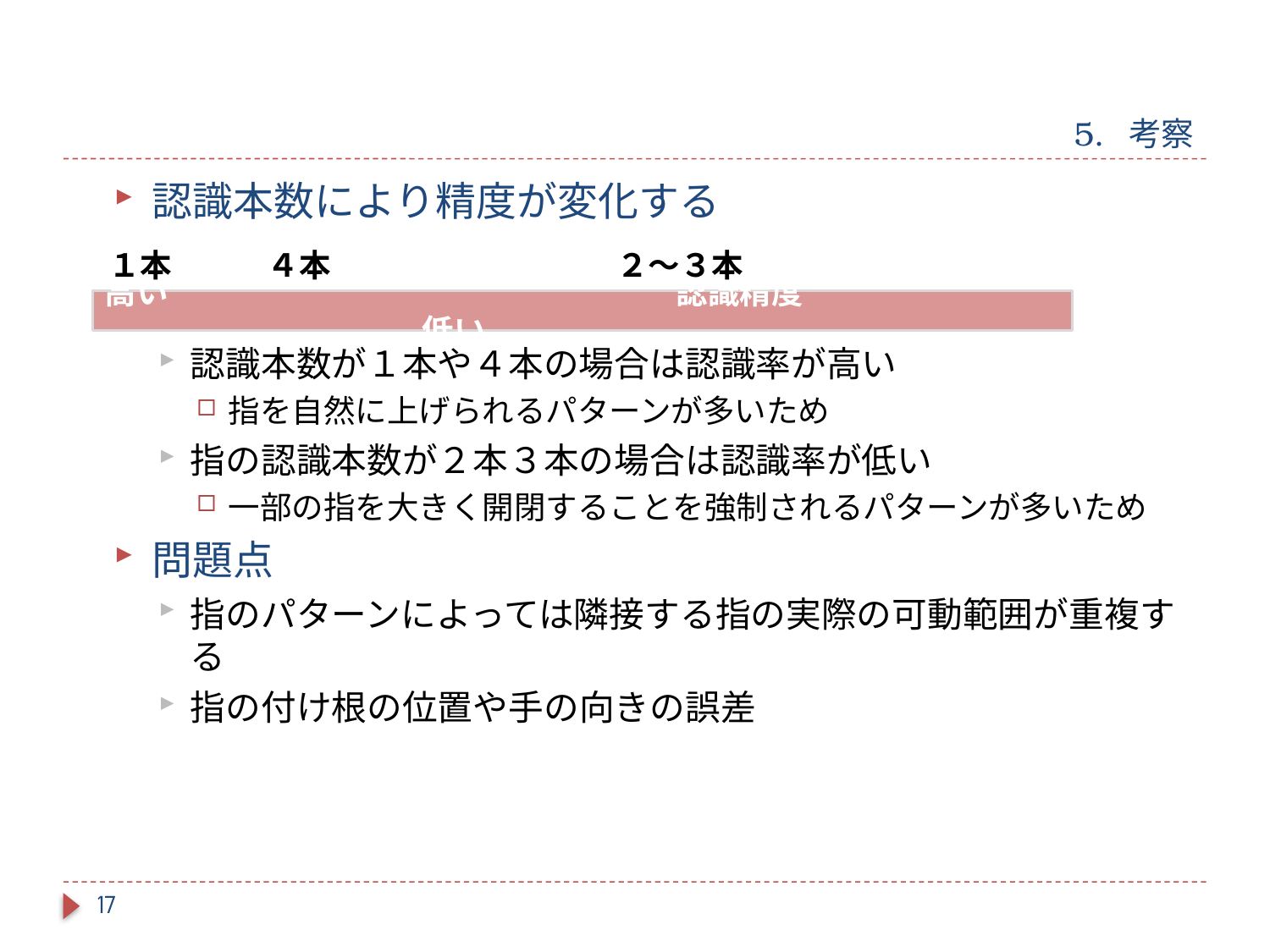

# 5. 考察
認識本数により精度が変化する

認識本数が１本や４本の場合は認識率が高い
指を自然に上げられるパターンが多いため
指の認識本数が２本３本の場合は認識率が低い
一部の指を大きく開閉することを強制されるパターンが多いため
問題点
指のパターンによっては隣接する指の実際の可動範囲が重複する
指の付け根の位置や手の向きの誤差

１本　　　４本　　　　　　　　　２～３本
高い　　　　　　　　　　　　　　　　認識精度　　　　　	　　　　　　　　　　　　低い
17